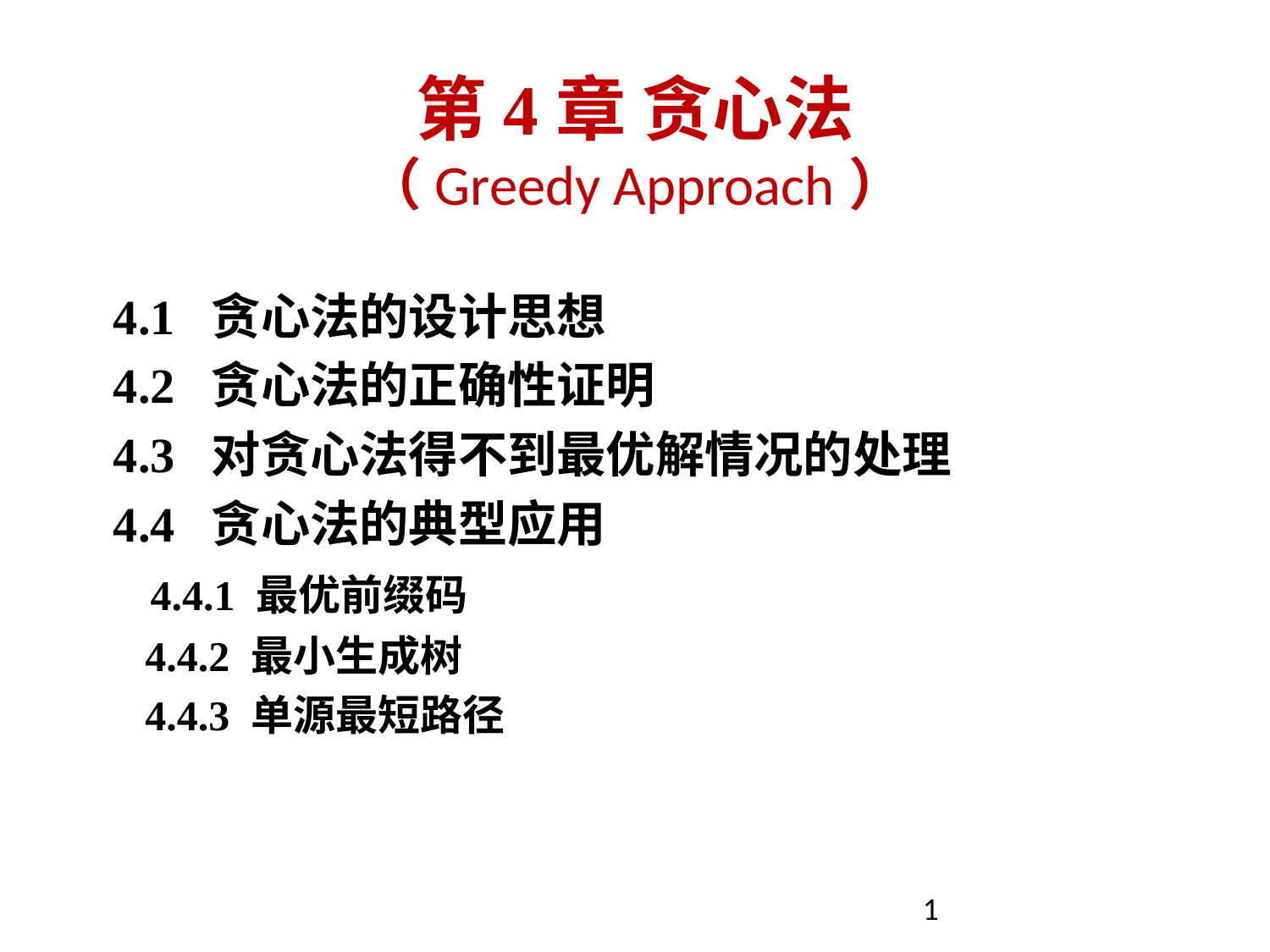

# 第4章 贪心法 （Greedy Approach）
4.1  贪心法的设计思想
4.2  贪心法的正确性证明
4.3  对贪心法得不到最优解情况的处理
4.4  贪心法的典型应用
   4.4.1 最优前缀码
   4.4.2 最小生成树
   4.4.3 单源最短路径

1